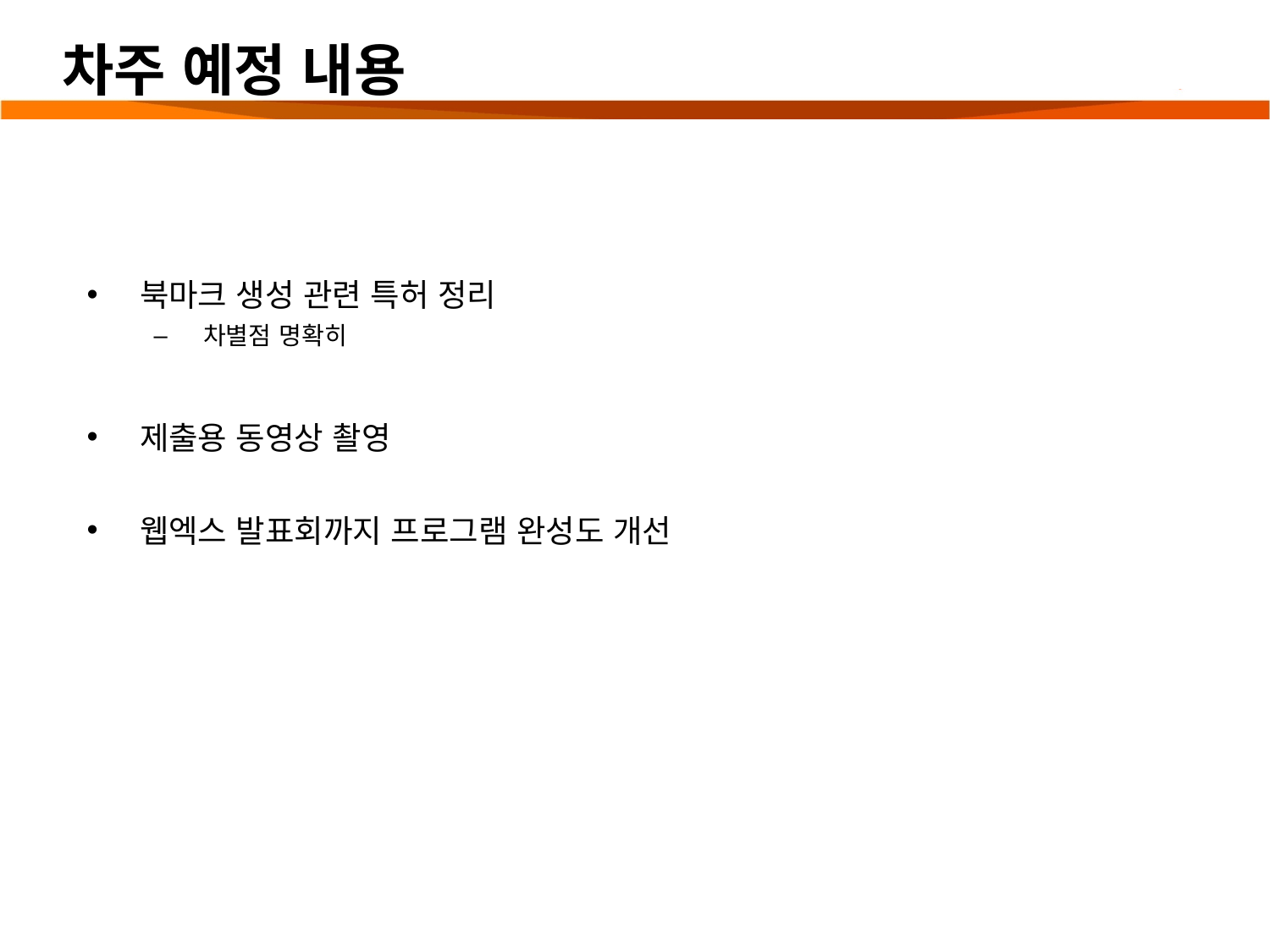

# 차주 예정 내용
북마크 생성 관련 특허 정리
차별점 명확히

제출용 동영상 촬영

웹엑스 발표회까지 프로그램 완성도 개선